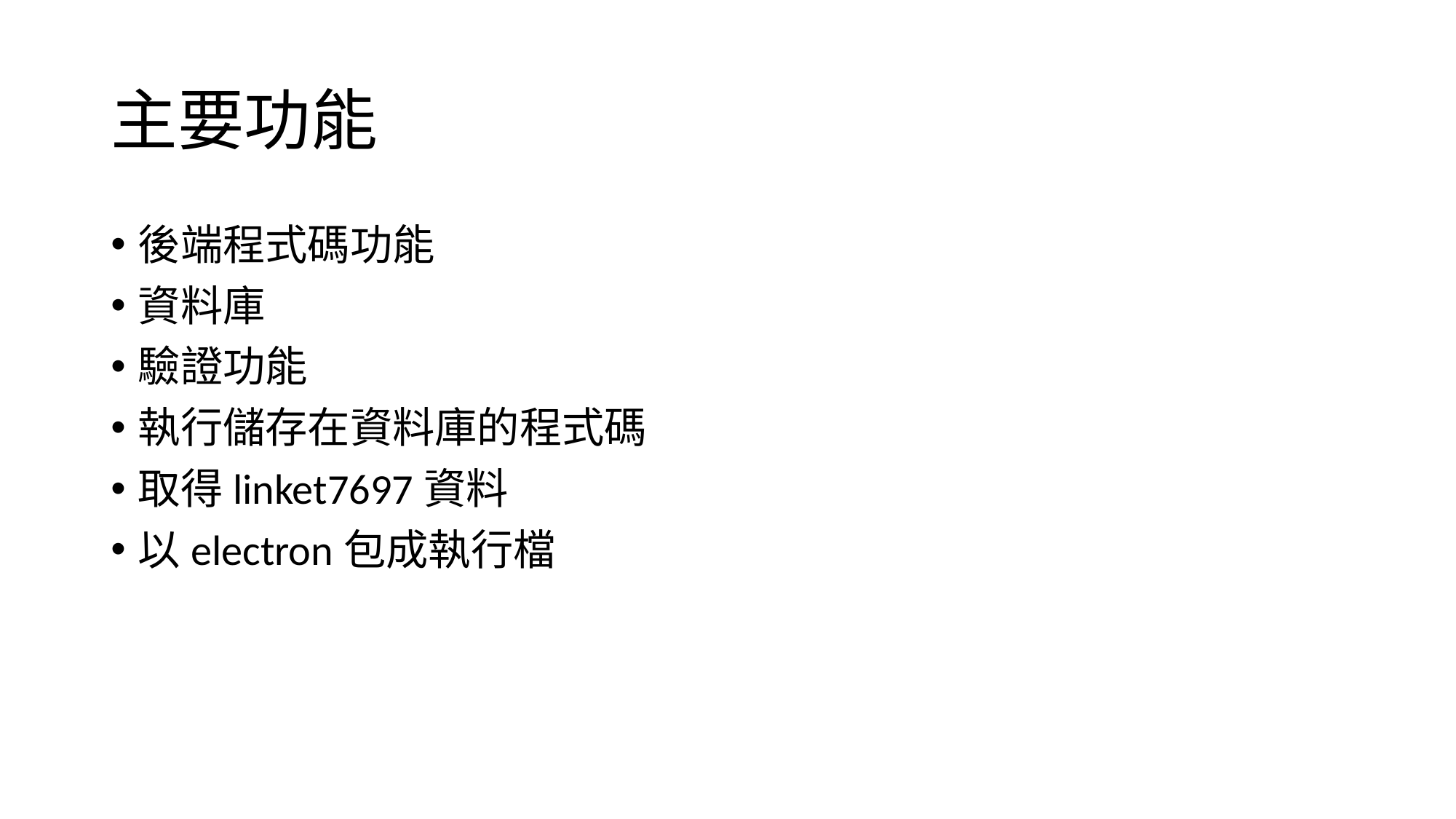

# 主要功能
後端程式碼功能
資料庫
驗證功能
執行儲存在資料庫的程式碼
取得linket7697資料
以electron包成執行檔